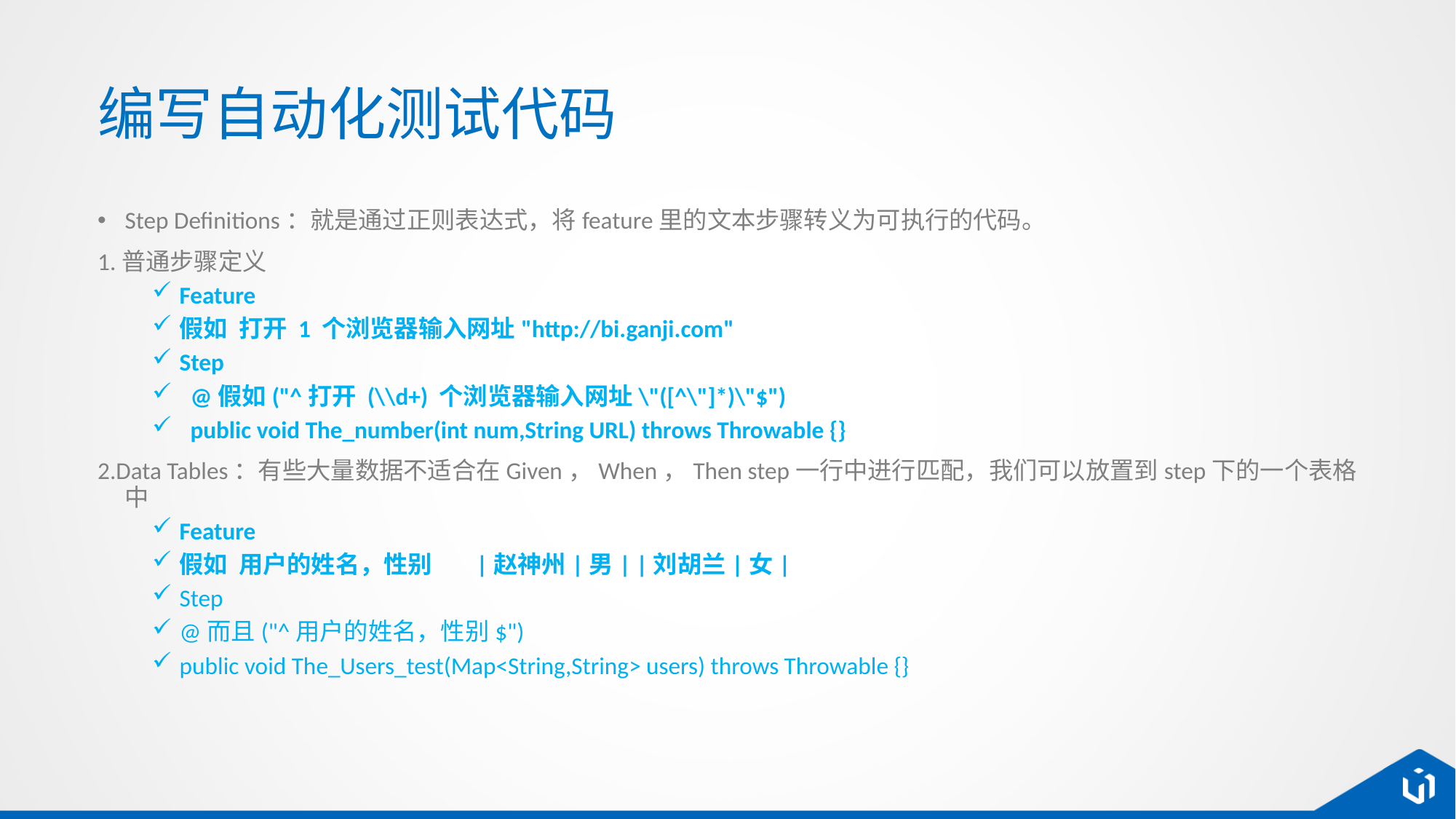

# 编写自动化测试代码
Step Definitions：就是通过正则表达式，将feature里的文本步骤转义为可执行的代码。
1.普通步骤定义
Feature
假如  打开 1 个浏览器输入网址"http://bi.ganji.com"
Step
  @假如("^打开 (\\d+) 个浏览器输入网址\"([^\"]*)\"$")
  public void The_number(int num,String URL) throws Throwable {}
2.Data Tables：有些大量数据不适合在Given，When，Then step一行中进行匹配，我们可以放置到step下的一个表格中
Feature
假如  用户的姓名，性别       |赵神州|男| |刘胡兰|女|
Step
@而且("^用户的姓名，性别$")
public void The_Users_test(Map<String,String> users) throws Throwable {}